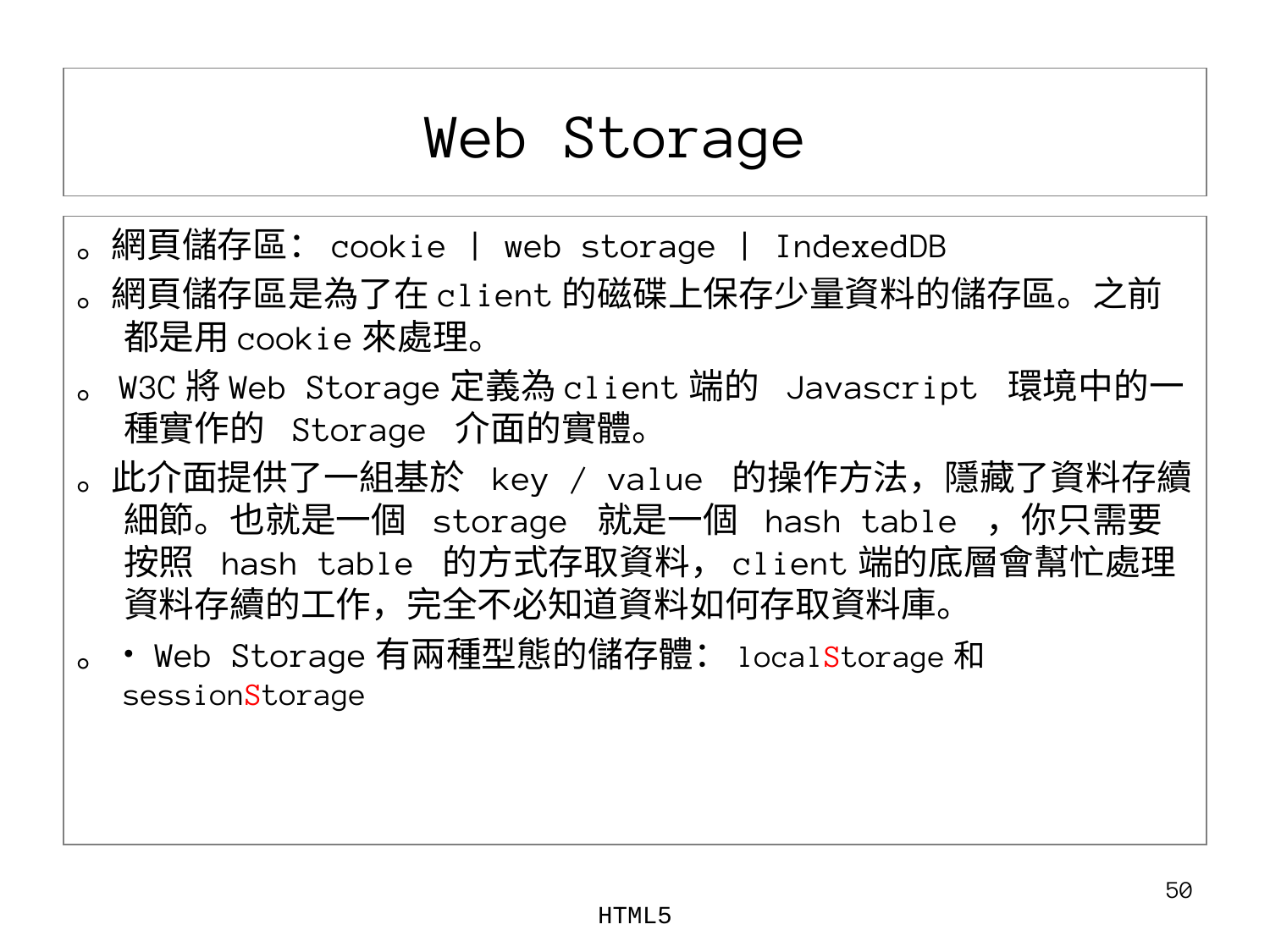

# Web Storage
。網頁儲存區：cookie | web storage | IndexedDB
。網頁儲存區是為了在client的磁碟上保存少量資料的儲存區。之前都是用cookie來處理。
。W3C將Web Storage定義為client端的 Javascript 環境中的一種實作的 Storage 介面的實體。
。此介面提供了一組基於 key / value 的操作方法，隱藏了資料存續細節。也就是一個 storage 就是一個 hash table ，你只需要按照 hash table 的方式存取資料，client端的底層會幫忙處理資料存續的工作，完全不必知道資料如何存取資料庫。
。‧Web Storage有兩種型態的儲存體：localStorage和sessionStorage
50
HTML5